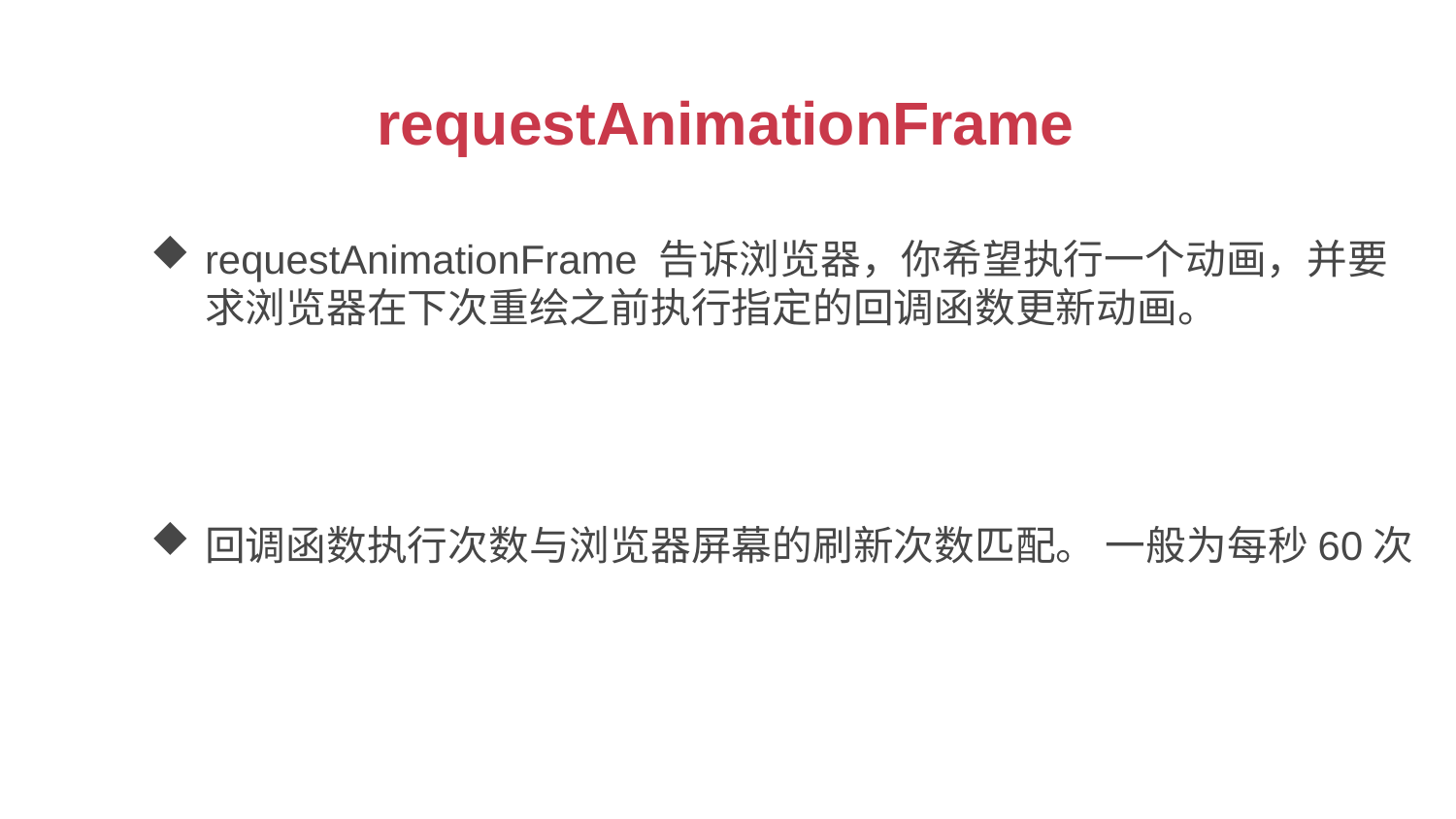

requestAnimationFrame
requestAnimationFrame 告诉浏览器，你希望执行一个动画，并要求浏览器在下次重绘之前执行指定的回调函数更新动画。
回调函数执行次数与浏览器屏幕的刷新次数匹配。 一般为每秒60次